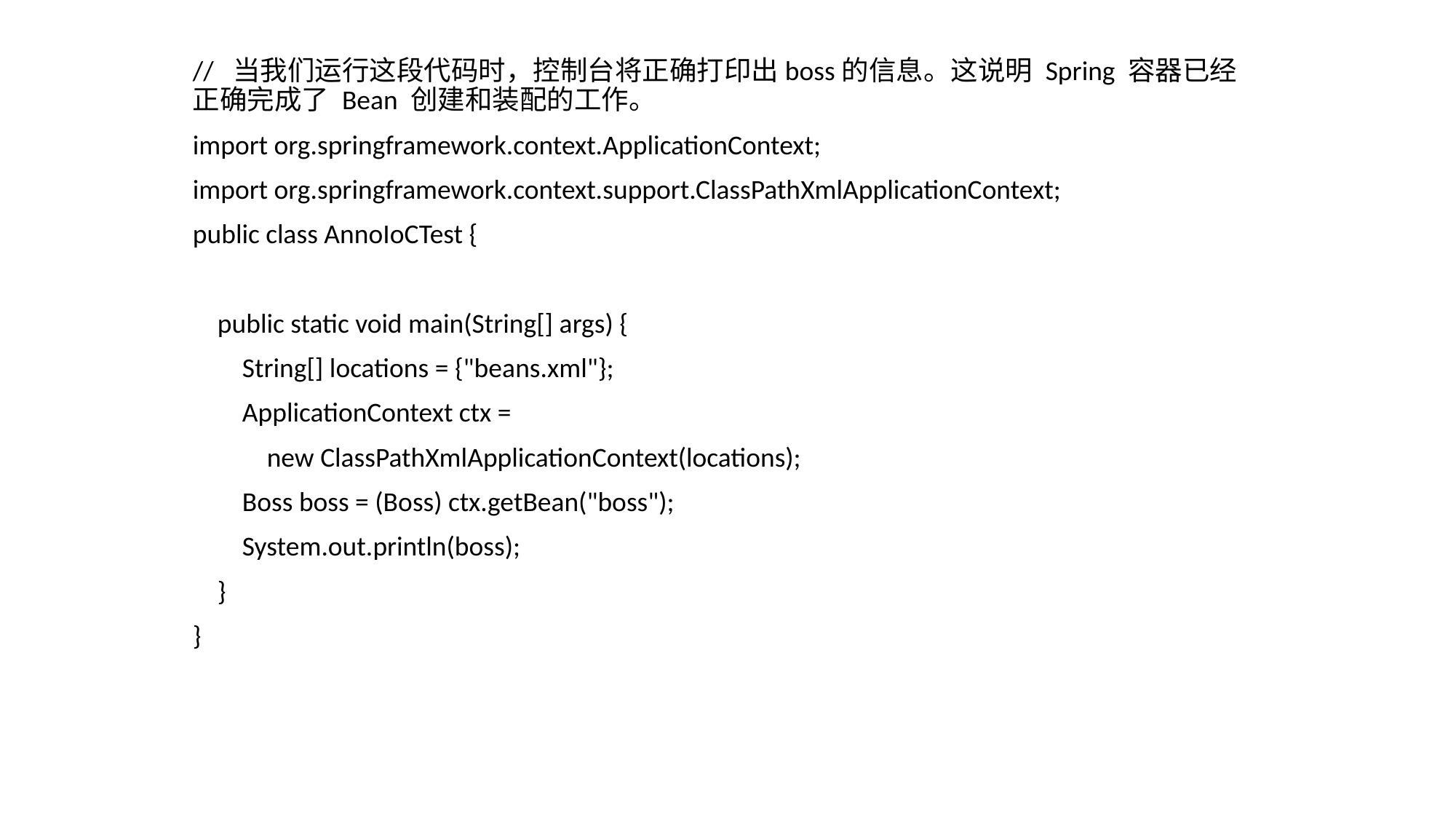

//  当我们运行这段代码时，控制台将正确打印出boss的信息。这说明 Spring 容器已经正确完成了 Bean 创建和装配的工作。
import org.springframework.context.ApplicationContext;
import org.springframework.context.support.ClassPathXmlApplicationContext;
public class AnnoIoCTest {

    public static void main(String[] args) {
        String[] locations = {"beans.xml"};
        ApplicationContext ctx =
            new ClassPathXmlApplicationContext(locations);
        Boss boss = (Boss) ctx.getBean("boss");
        System.out.println(boss);
    }
}